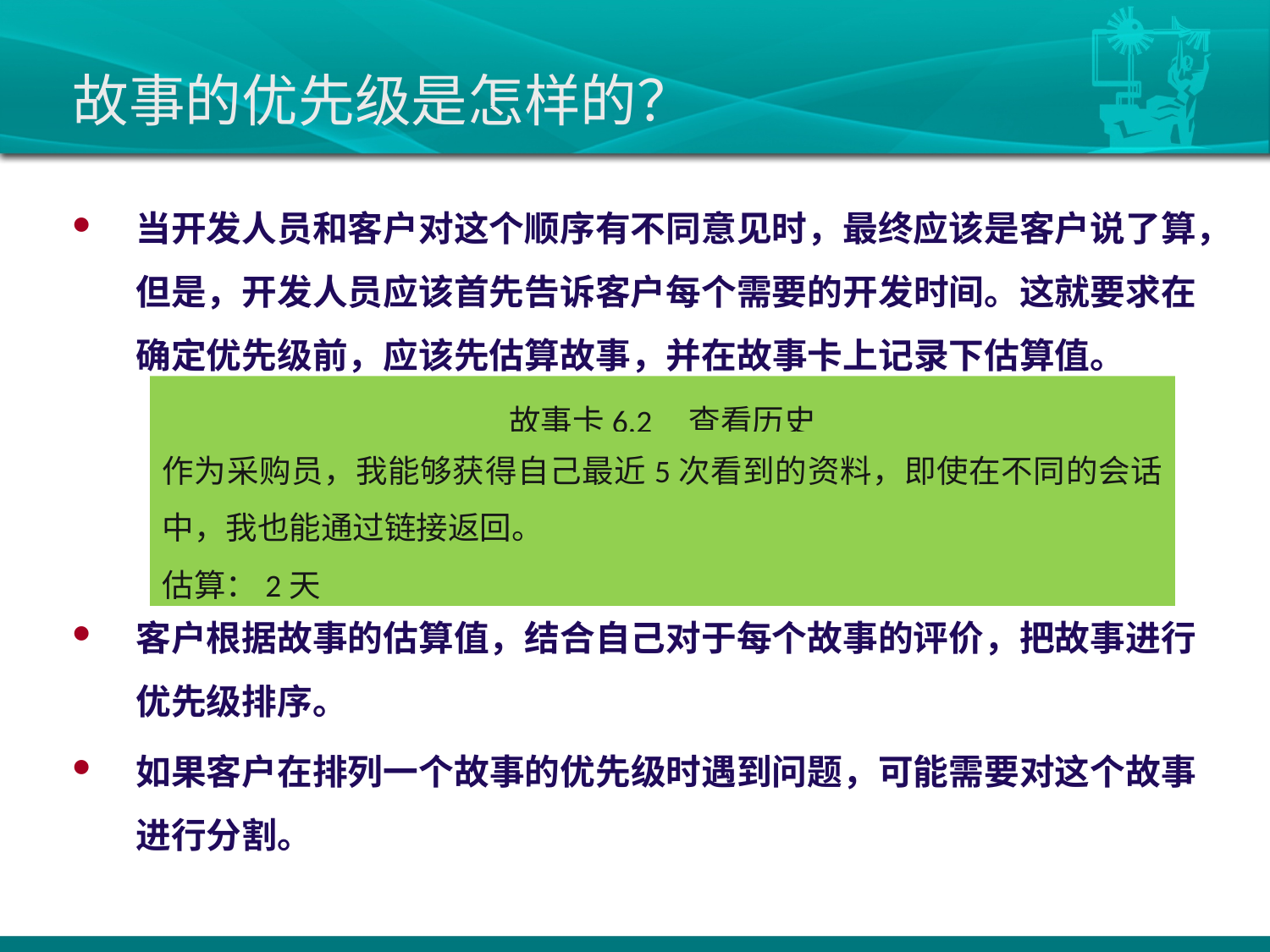

# 故事的优先级是怎样的？
当开发人员和客户对这个顺序有不同意见时，最终应该是客户说了算，但是，开发人员应该首先告诉客户每个需要的开发时间。这就要求在确定优先级前，应该先估算故事，并在故事卡上记录下估算值。

客户根据故事的估算值，结合自己对于每个故事的评价，把故事进行优先级排序。
如果客户在排列一个故事的优先级时遇到问题，可能需要对这个故事进行分割。

故事卡6.2    查看历史
作为采购员，我能够获得自己最近5次看到的资料，即使在不同的会话中，我也能通过链接返回。
估算：2天